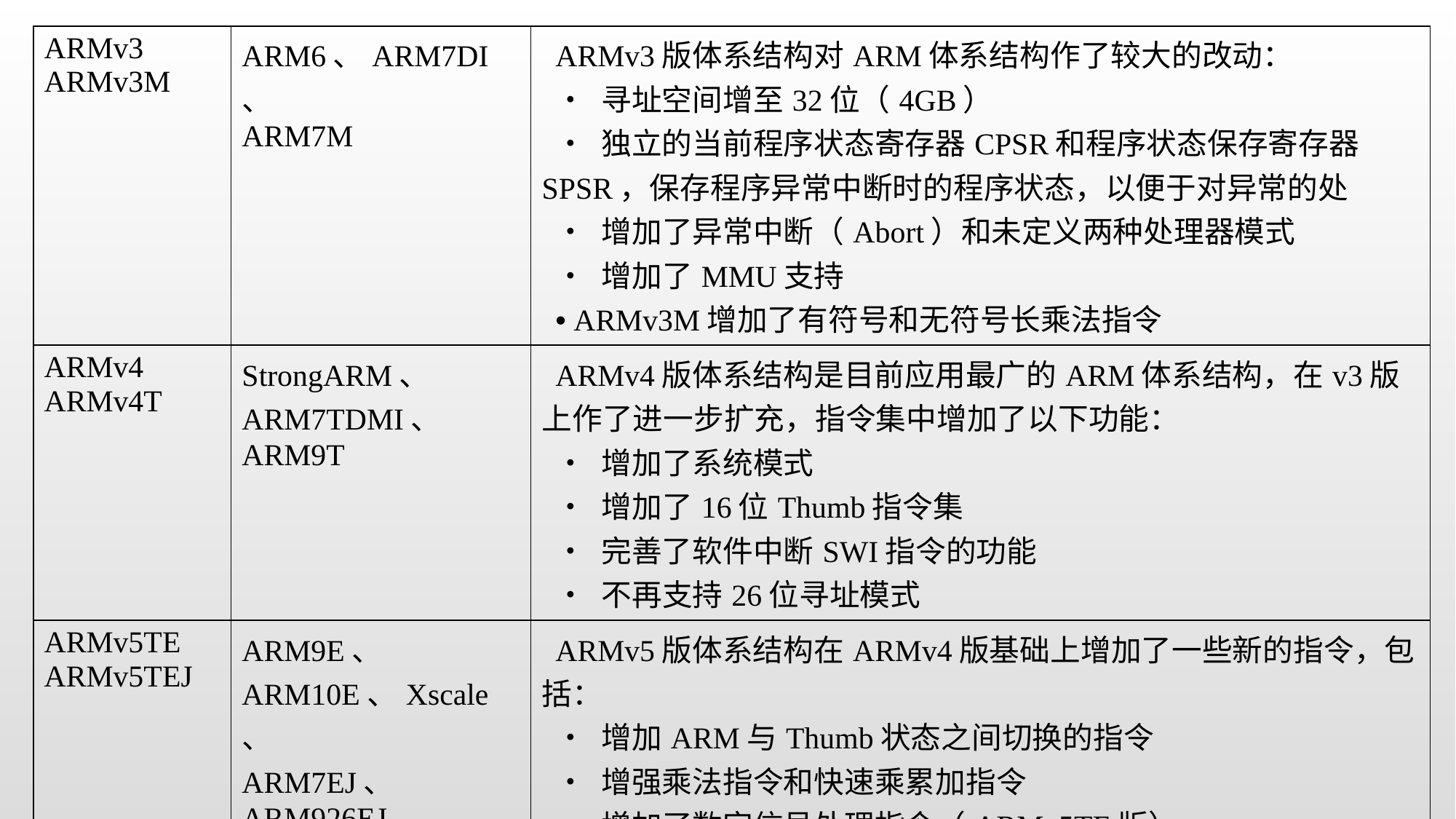

| ARMv3 ARMv3M | ARM6、ARM7DI、 ARM7M | ARMv3版体系结构对ARM体系结构作了较大的改动： • 寻址空间增至32位（4GB） • 独立的当前程序状态寄存器CPSR和程序状态保存寄存器SPSR，保存程序异常中断时的程序状态，以便于对异常的处 • 增加了异常中断（Abort）和未定义两种处理器模式 • 增加了MMU支持 • ARMv3M增加了有符号和无符号长乘法指令 |
| --- | --- | --- |
| ARMv4 ARMv4T | StrongARM、 ARM7TDMI、 ARM9T | ARMv4版体系结构是目前应用最广的ARM体系结构，在v3版上作了进一步扩充，指令集中增加了以下功能： • 增加了系统模式 • 增加了16位Thumb指令集 • 完善了软件中断SWI指令的功能 • 不再支持26位寻址模式 |
| ARMv5TE ARMv5TEJ | ARM9E、 ARM10E、Xscale、 ARM7EJ、 ARM926EJ | ARMv5版体系结构在ARMv4版基础上增加了一些新的指令，包括： • 增加ARM与Thumb状态之间切换的指令 • 增强乘法指令和快速乘累加指令 • 增加了数字信号处理指令（ARMv5TE版） • 增加了Java加速功能(ARMv5TEJ版） |